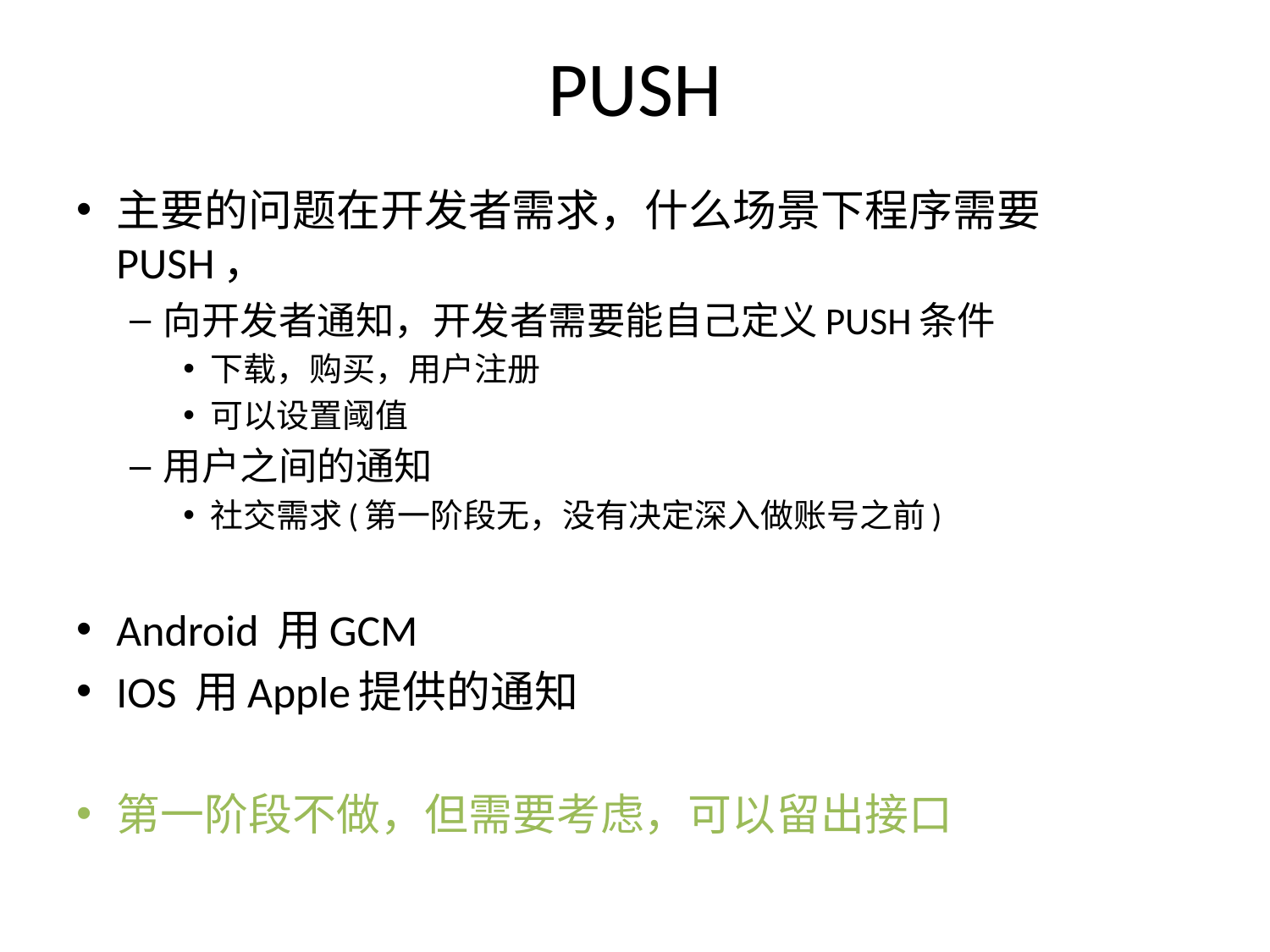

# PUSH
主要的问题在开发者需求，什么场景下程序需要PUSH，
向开发者通知，开发者需要能自己定义PUSH条件
下载，购买，用户注册
可以设置阈值
用户之间的通知
社交需求(第一阶段无，没有决定深入做账号之前)

Android 用GCM
IOS 用Apple提供的通知

第一阶段不做，但需要考虑，可以留出接口